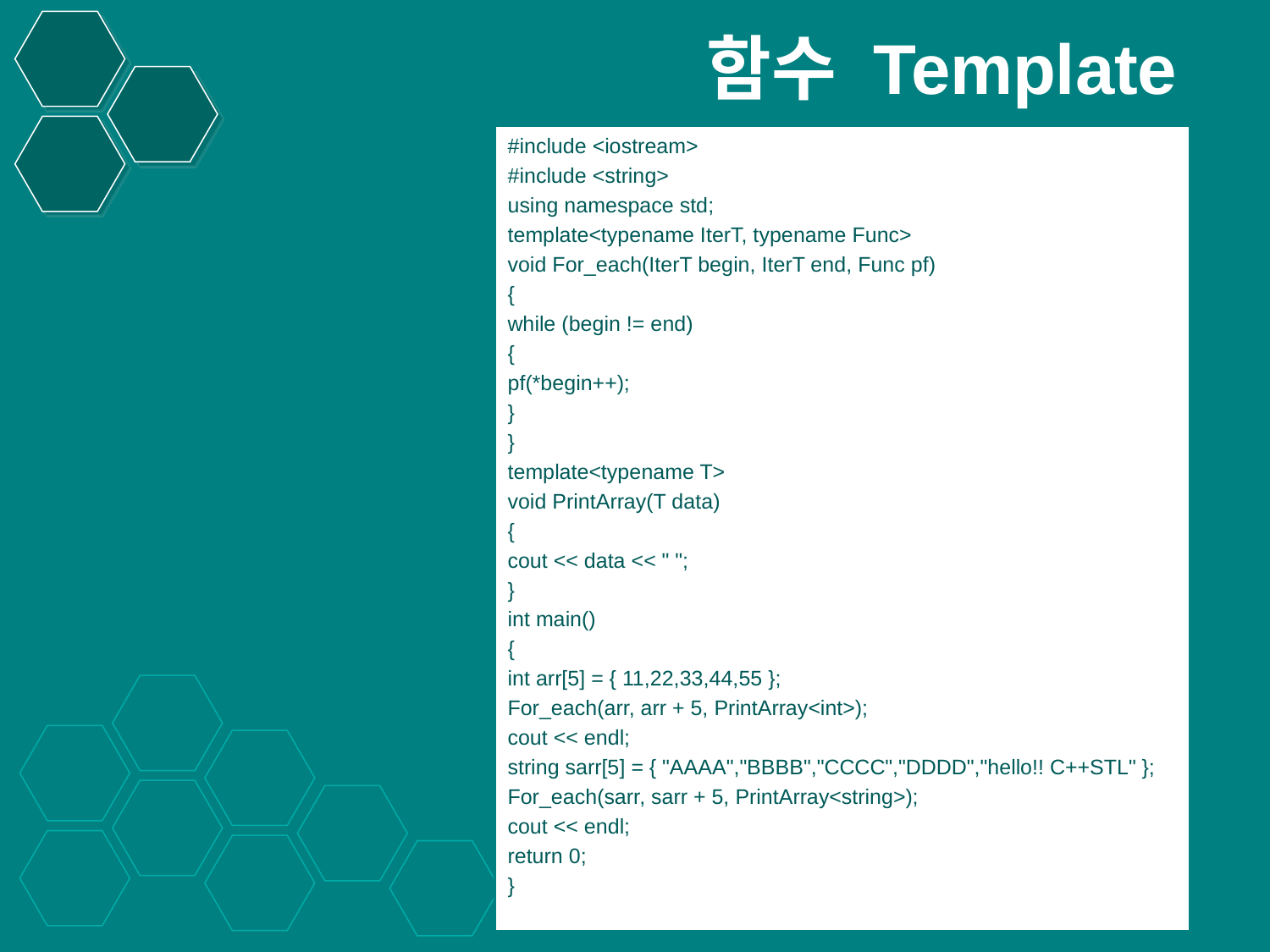

# 함수 Template
#include <iostream>
#include <string>
using namespace std;
template<typename IterT, typename Func>
void For_each(IterT begin, IterT end, Func pf)
{
while (begin != end)
{
pf(*begin++);
}
}
template<typename T>
void PrintArray(T data)
{
cout << data << " ";
}
int main()
{
int arr[5] = { 11,22,33,44,55 };
For_each(arr, arr + 5, PrintArray<int>);
cout << endl;
string sarr[5] = { "AAAA","BBBB","CCCC","DDDD","hello!! C++STL" };
For_each(sarr, sarr + 5, PrintArray<string>);
cout << endl;
return 0;
}